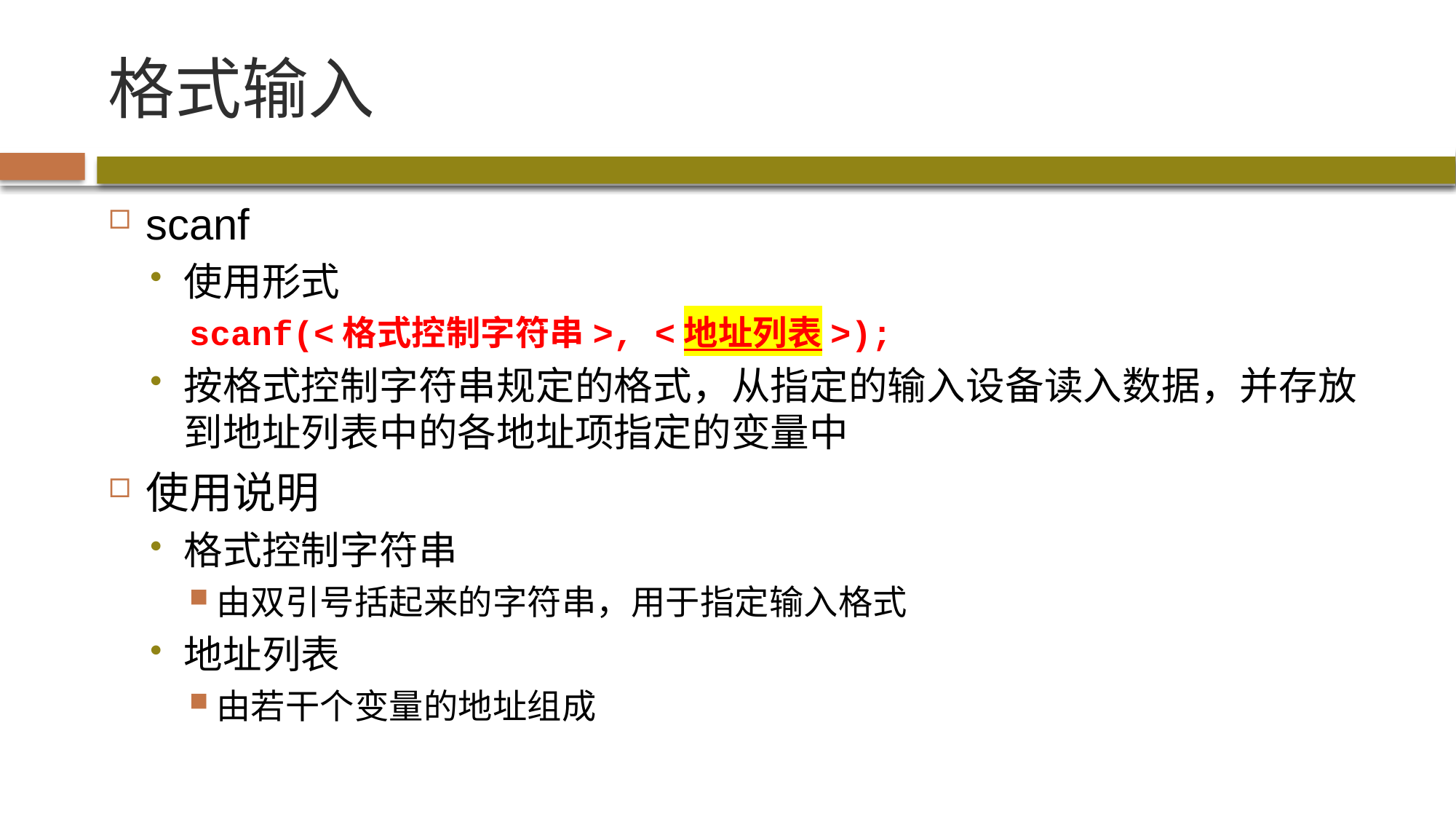

# 格式输入
scanf
使用形式
scanf(<格式控制字符串>, <地址列表>);
按格式控制字符串规定的格式，从指定的输入设备读入数据，并存放到地址列表中的各地址项指定的变量中
使用说明
格式控制字符串
由双引号括起来的字符串，用于指定输入格式
地址列表
由若干个变量的地址组成